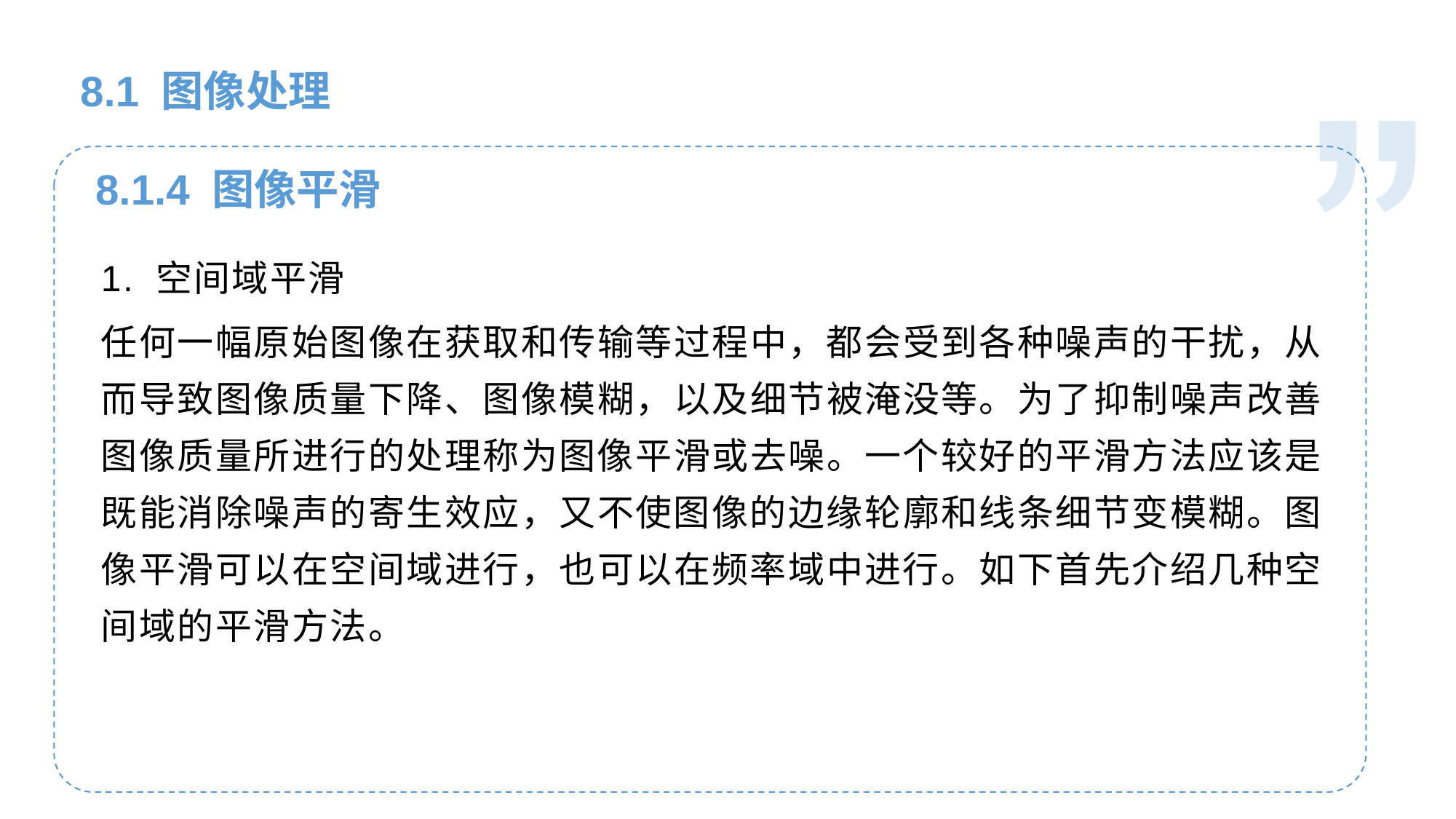

人工智能基础
8.1 图像处理

8.1.4 图像平滑
1. 空间域平滑
任何一幅原始图像在获取和传输等过程中，都会受到各种噪声的干扰，从而导致图像质量下降、图像模糊，以及细节被淹没等。为了抑制噪声改善图像质量所进行的处理称为图像平滑或去噪。一个较好的平滑方法应该是既能消除噪声的寄生效应，又不使图像的边缘轮廓和线条细节变模糊。图像平滑可以在空间域进行，也可以在频率域中进行。如下首先介绍几种空间域的平滑方法。